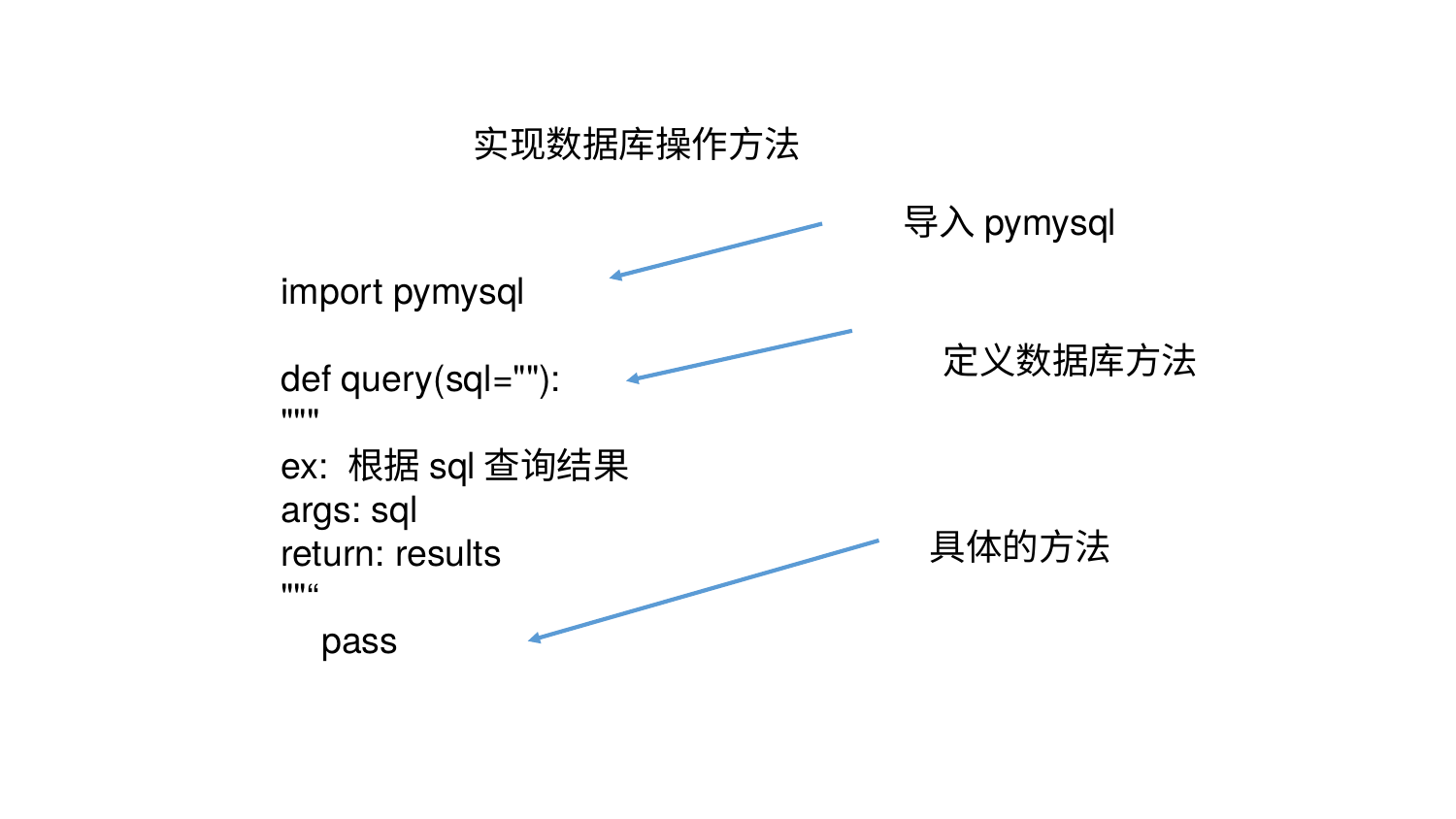

实现数据库操作方法
导入pymysql
import pymysql

def query(sql=""):
"""
ex: 根据sql查询结果
args: sql
return: results
""“
    pass

定义数据库方法
具体的方法